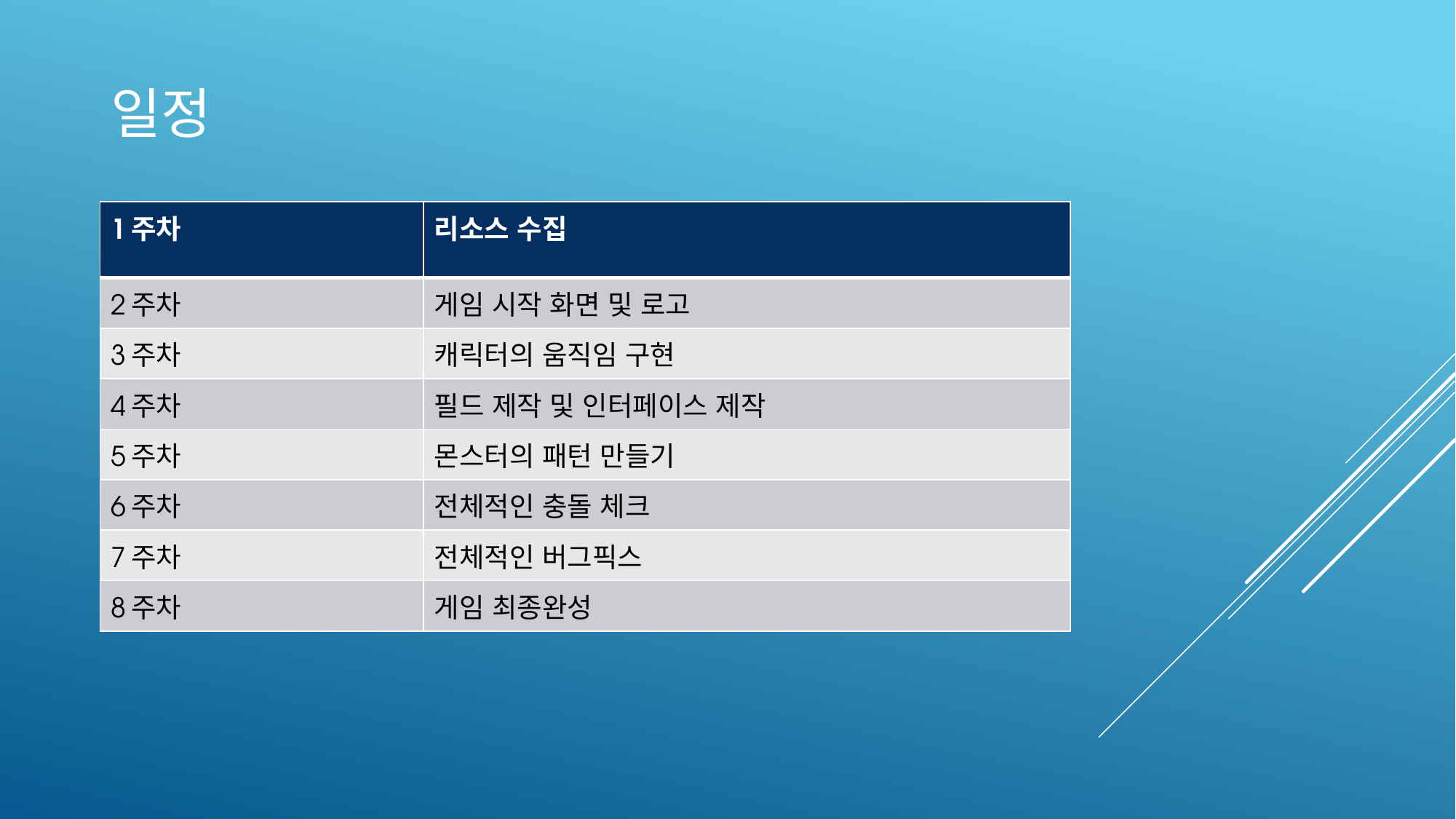

# 일정
| 1주차 | 리소스 수집 |
| --- | --- |
| 2주차 | 게임 시작 화면 및 로고 |
| 3주차 | 캐릭터의 움직임 구현 |
| 4주차 | 필드 제작 및 인터페이스 제작 |
| 5주차 | 몬스터의 패턴 만들기 |
| 6주차 | 전체적인 충돌 체크 |
| 7주차 | 전체적인 버그픽스 |
| 8주차 | 게임 최종완성 |